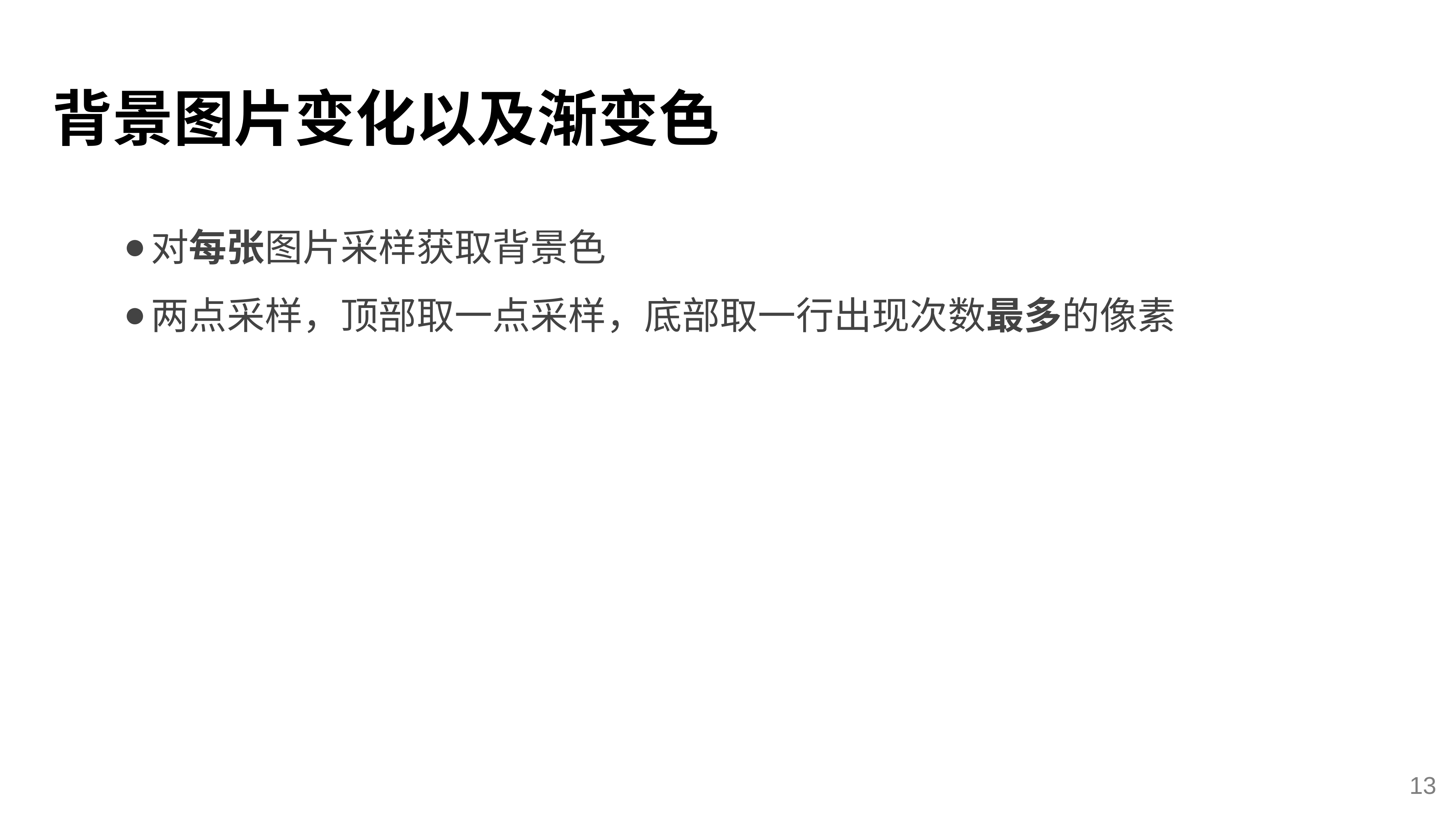

背景图片变化以及渐变色
对每张图片采样获取背景色
两点采样，顶部取一点采样，底部取一行出现次数最多的像素

13